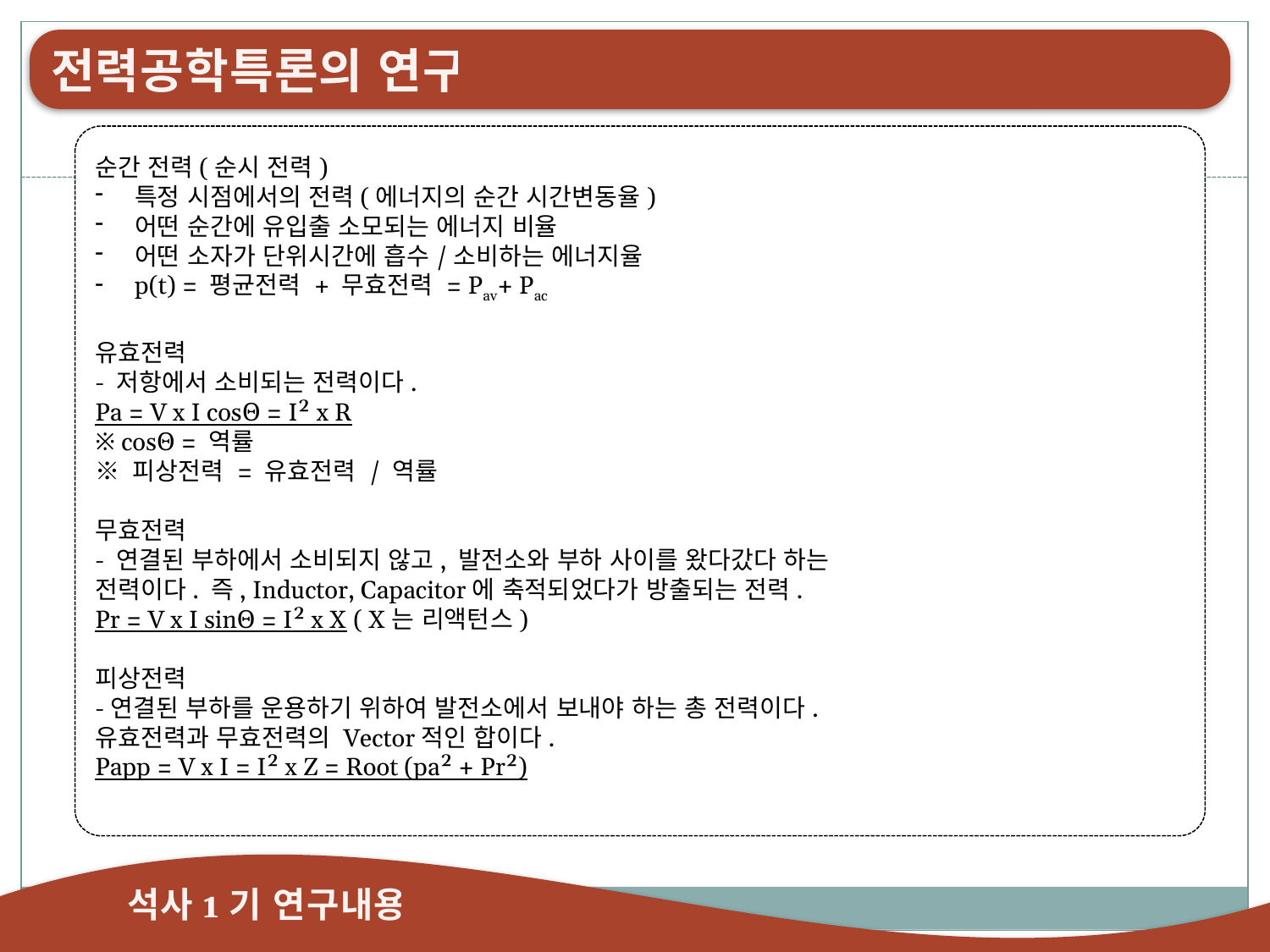

전력공학특론의 연구
순간 전력(순시 전력)
특정 시점에서의 전력(에너지의 순간 시간변동율)
어떤 순간에 유입출 소모되는 에너지 비율
어떤 소자가 단위시간에 흡수/소비하는 에너지율
p(t) = 평균전력 + 무효전력 = Pav+ Pac

유효전력
- 저항에서 소비되는 전력이다.
Pa = V x I cosΘ = I² x R
※ cosΘ = 역률
※ 피상전력 = 유효전력 / 역률

무효전력
- 연결된 부하에서 소비되지 않고, 발전소와 부하 사이를 왔다갔다 하는
전력이다. 즉, Inductor, Capacitor에 축적되었다가 방출되는 전력.
Pr = V x I sinΘ = I² x X ( X는 리액턴스)

피상전력
-연결된 부하를 운용하기 위하여 발전소에서 보내야 하는 총 전력이다.
유효전력과 무효전력의 Vector적인 합이다.
Papp = V x I = I² x Z = Root (pa² + Pr²)

 WirelessH\
석사1기 연구내용